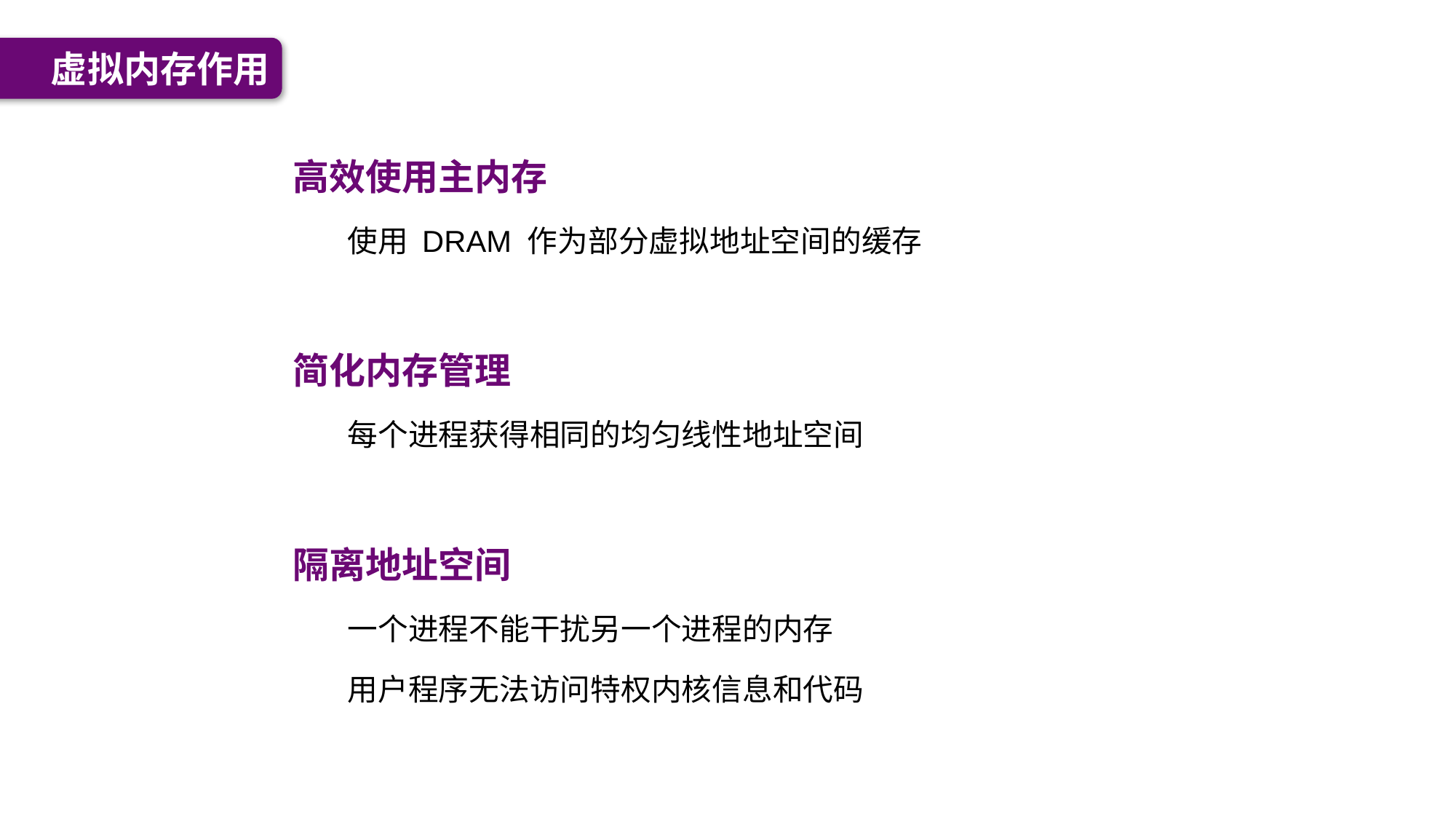

虚拟内存作用
高效使用主内存
使用 DRAM 作为部分虚拟地址空间的缓存

简化内存管理
每个进程获得相同的均匀线性地址空间

隔离地址空间
一个进程不能干扰另一个进程的内存
用户程序无法访问特权内核信息和代码